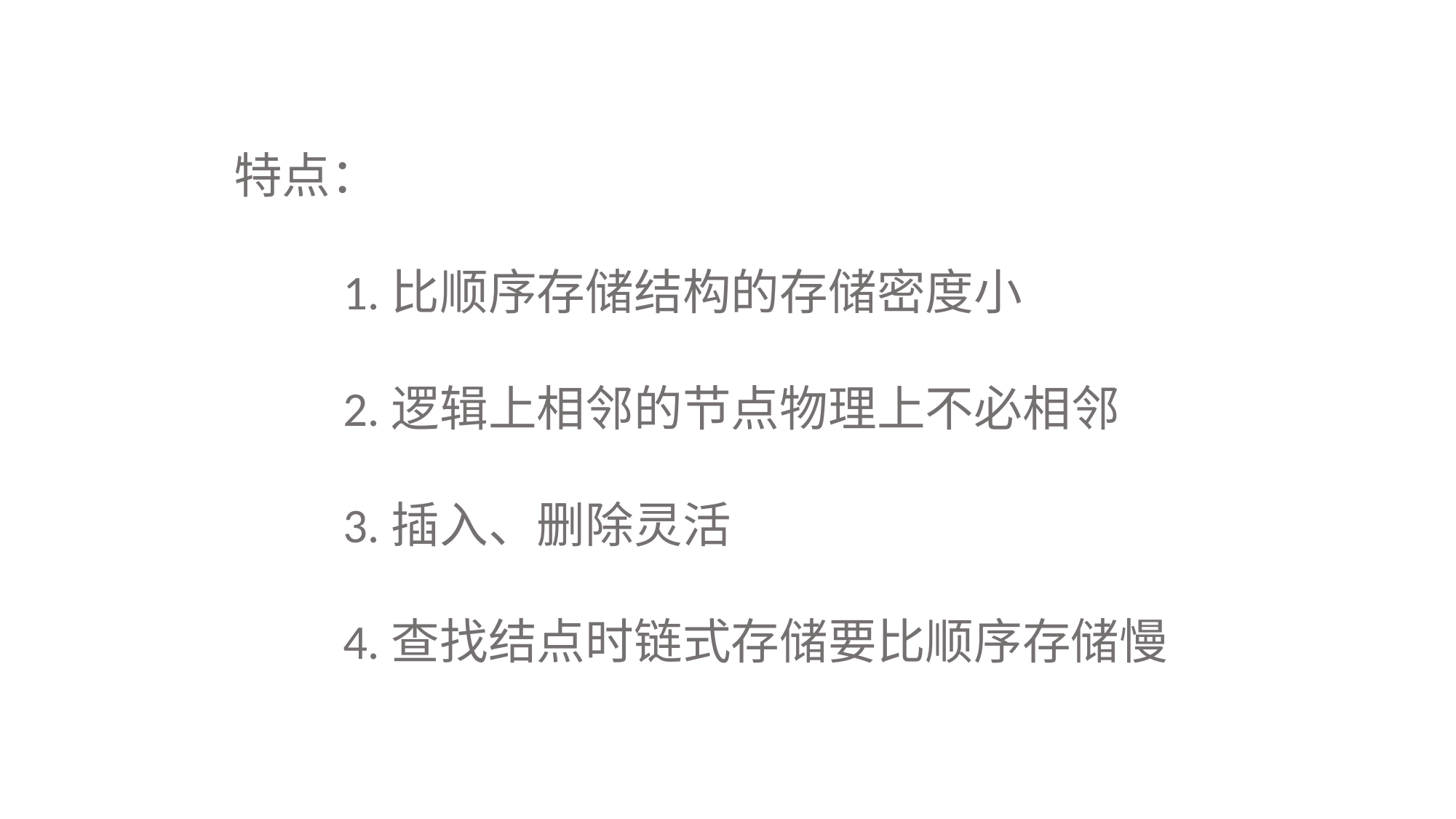

特点：

1.比顺序存储结构的存储密度小

2.逻辑上相邻的节点物理上不必相邻

3.插入、删除灵活

4.查找结点时链式存储要比顺序存储慢